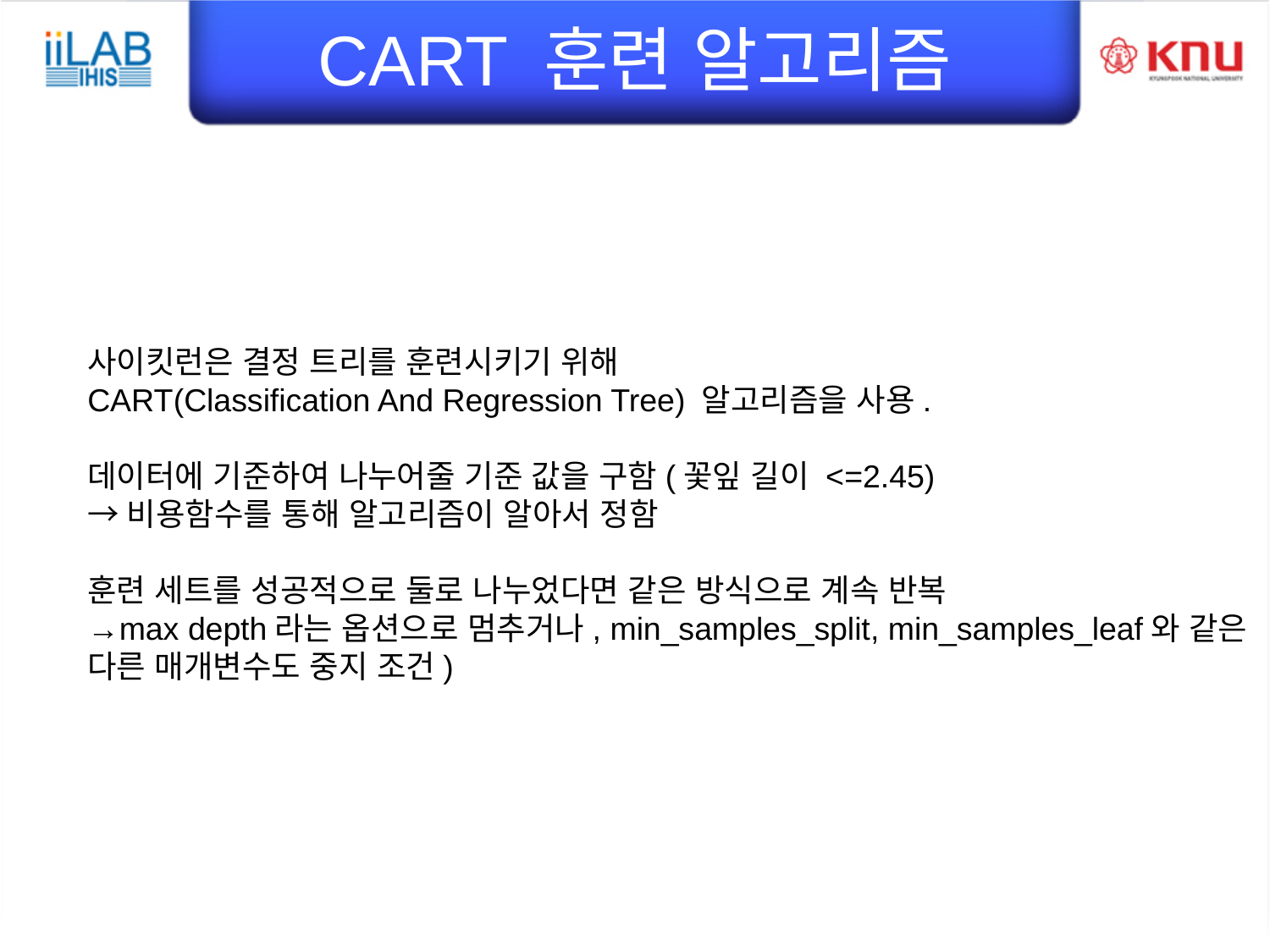

# CART 훈련 알고리즘
사이킷런은 결정 트리를 훈련시키기 위해
CART(Classification And Regression Tree) 알고리즘을 사용.

데이터에 기준하여 나누어줄 기준 값을 구함(꽃잎 길이 <=2.45)
→비용함수를 통해 알고리즘이 알아서 정함

훈련 세트를 성공적으로 둘로 나누었다면 같은 방식으로 계속 반복
→max depth라는 옵션으로 멈추거나, min_samples_split, min_samples_leaf와 같은 다른 매개변수도 중지 조건)